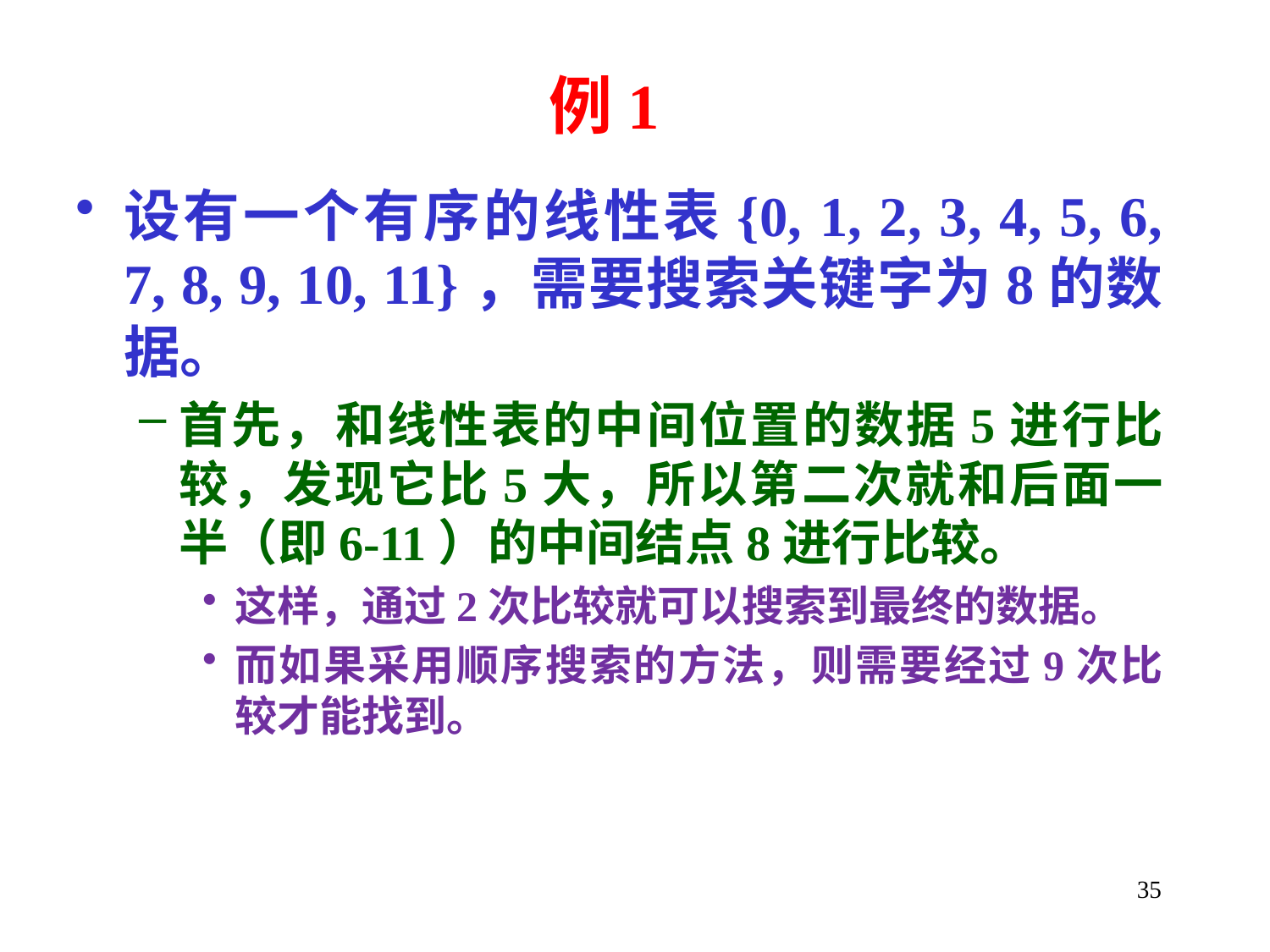

例1
设有一个有序的线性表{0, 1, 2, 3, 4, 5, 6, 7, 8, 9, 10, 11}，需要搜索关键字为8的数据。
首先，和线性表的中间位置的数据5进行比较，发现它比5大，所以第二次就和后面一半（即6-11）的中间结点8进行比较。
这样，通过2次比较就可以搜索到最终的数据。
而如果采用顺序搜索的方法，则需要经过9次比较才能找到。
35